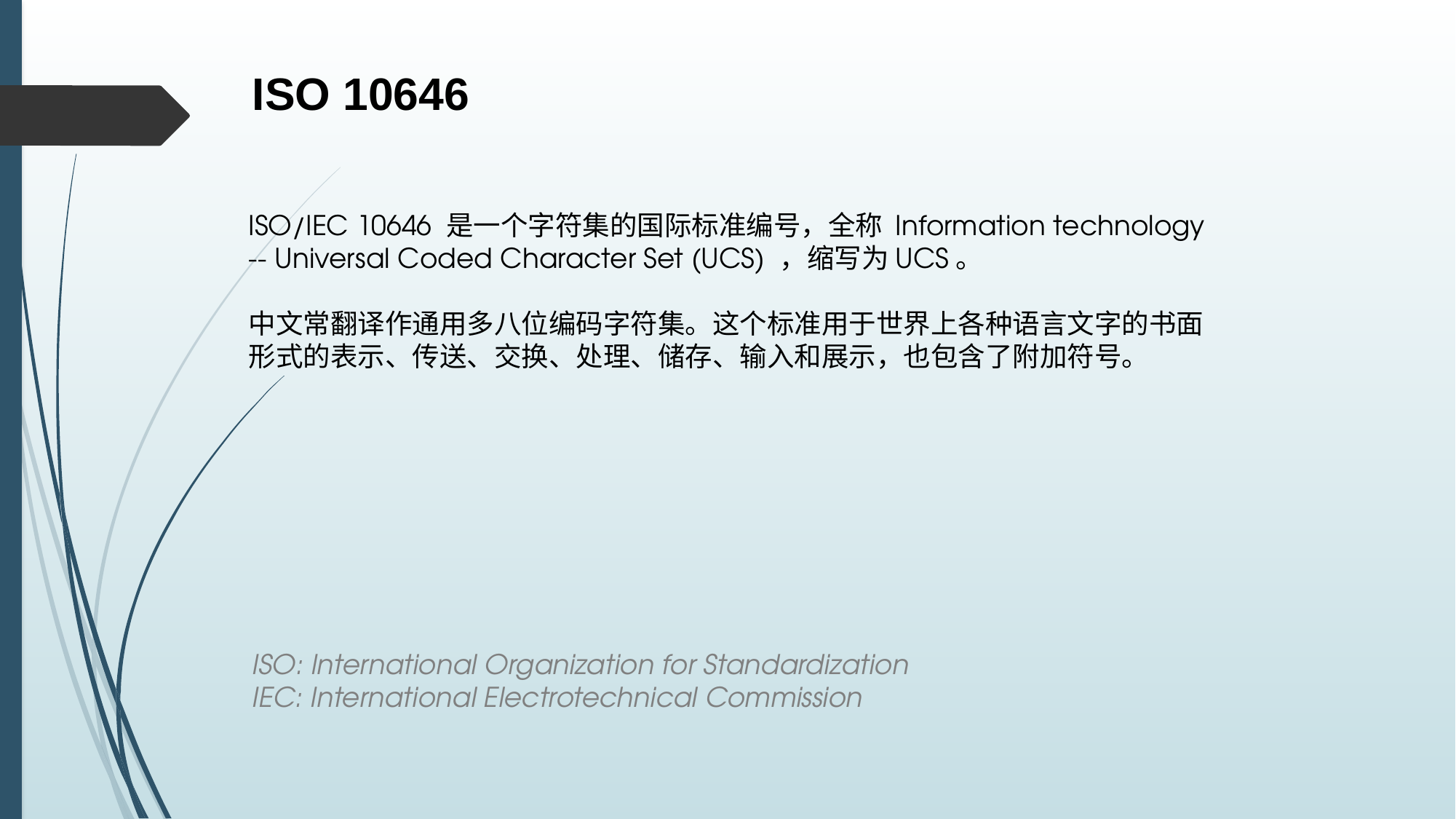

ISO 10646
ISO/IEC 10646 是一个字符集的国际标准编号，全称 Information technology -- Universal Coded Character Set (UCS) ，缩写为UCS。

中文常翻译作通用多八位编码字符集。这个标准用于世界上各种语言文字的书面形式的表示、传送、交换、处理、储存、输入和展示，也包含了附加符号。
ISO: International Organization for Standardization
IEC: International Electrotechnical Commission